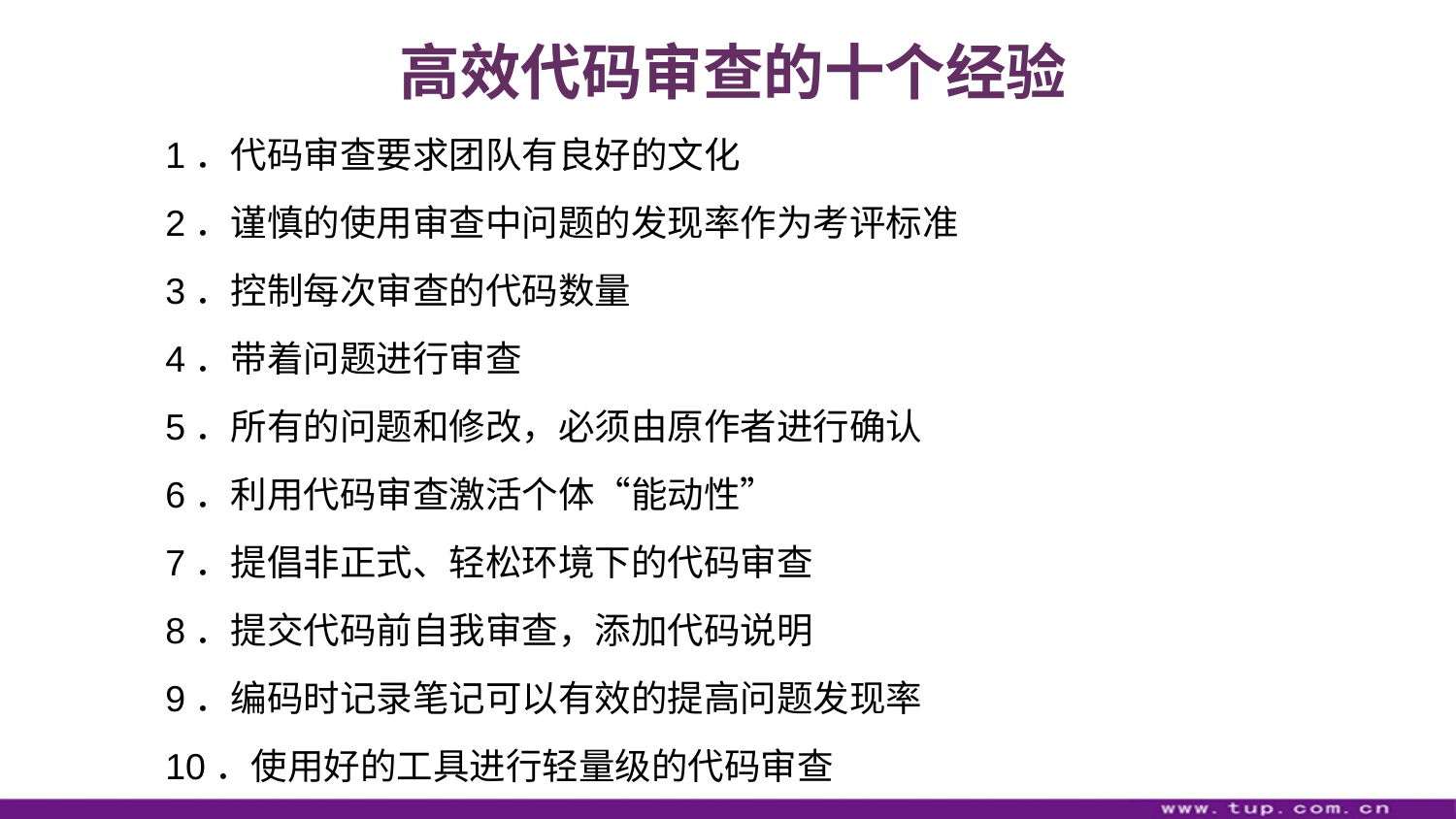

高效代码审查的十个经验
1．代码审查要求团队有良好的文化
2．谨慎的使用审查中问题的发现率作为考评标准
3．控制每次审查的代码数量
4．带着问题进行审查
5．所有的问题和修改，必须由原作者进行确认
6．利用代码审查激活个体“能动性”
7．提倡非正式、轻松环境下的代码审查
8．提交代码前自我审查，添加代码说明
9．编码时记录笔记可以有效的提高问题发现率
10．使用好的工具进行轻量级的代码审查